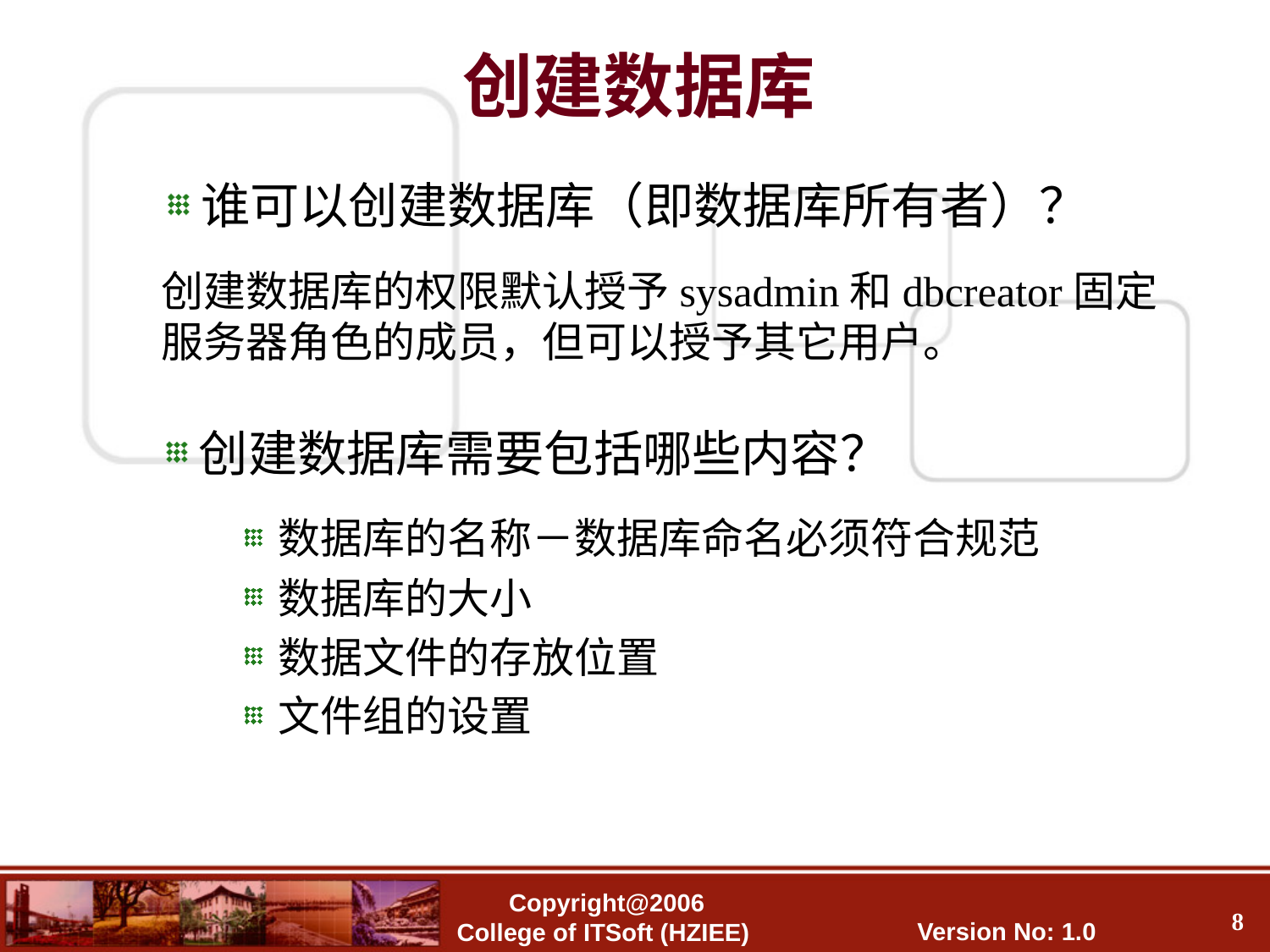

创建数据库
谁可以创建数据库（即数据库所有者）？
创建数据库的权限默认授予sysadmin和dbcreator固定服务器角色的成员，但可以授予其它用户。
创建数据库需要包括哪些内容？
数据库的名称－数据库命名必须符合规范
数据库的大小
数据文件的存放位置
文件组的设置